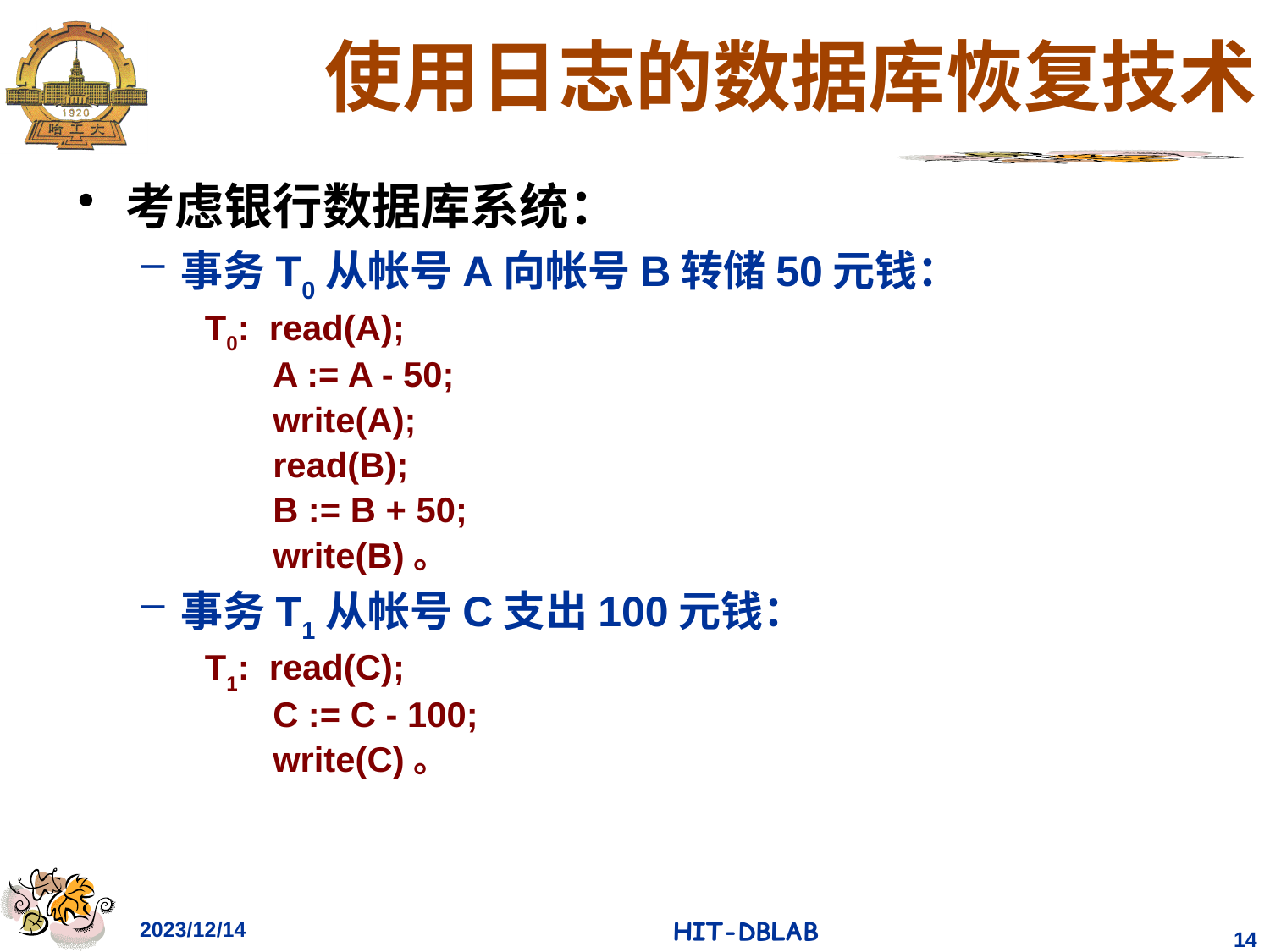

# 使用日志的数据库恢复技术
考虑银行数据库系统：
事务T0从帐号A向帐号B转储50元钱：
T0:  read(A);
       A := A - 50;
       write(A);
       read(B);
       B := B + 50;
       write(B)。
事务T1从帐号C支出100元钱：
T1:  read(C);
       C := C - 100;
       write(C)。
2023/12/14
HIT-DBLAB
14